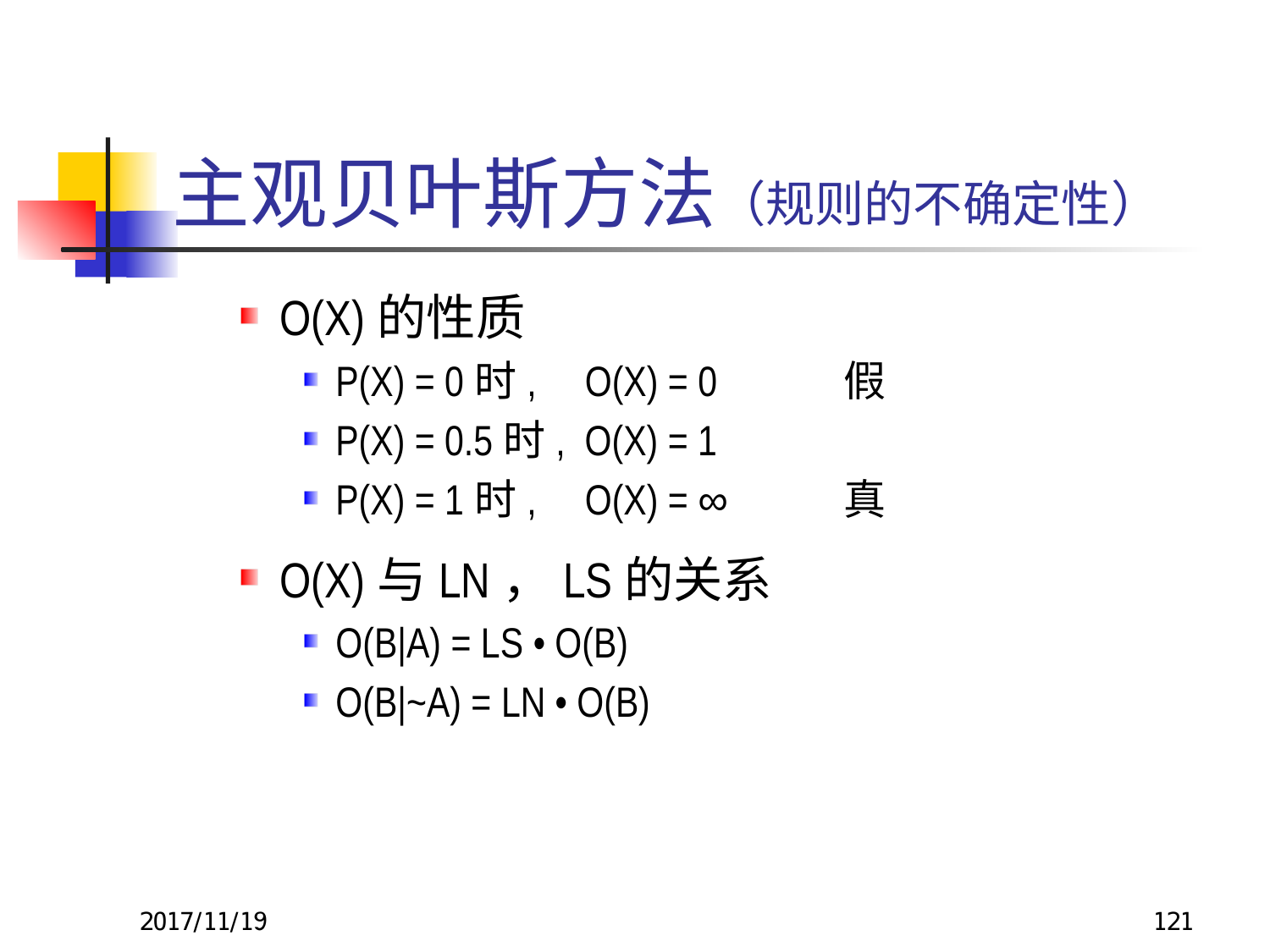

# 主观贝叶斯方法（规则的不确定性）
O(X)的性质
P(X) = 0时,     O(X) = 0	假
P(X) = 0.5时,  O(X) = 1
P(X) = 1时,     O(X) = ∞	真
O(X)与LN，LS的关系
O(B|A) = LS • O(B)
O(B|~A) = LN • O(B)

2017/11/19
121